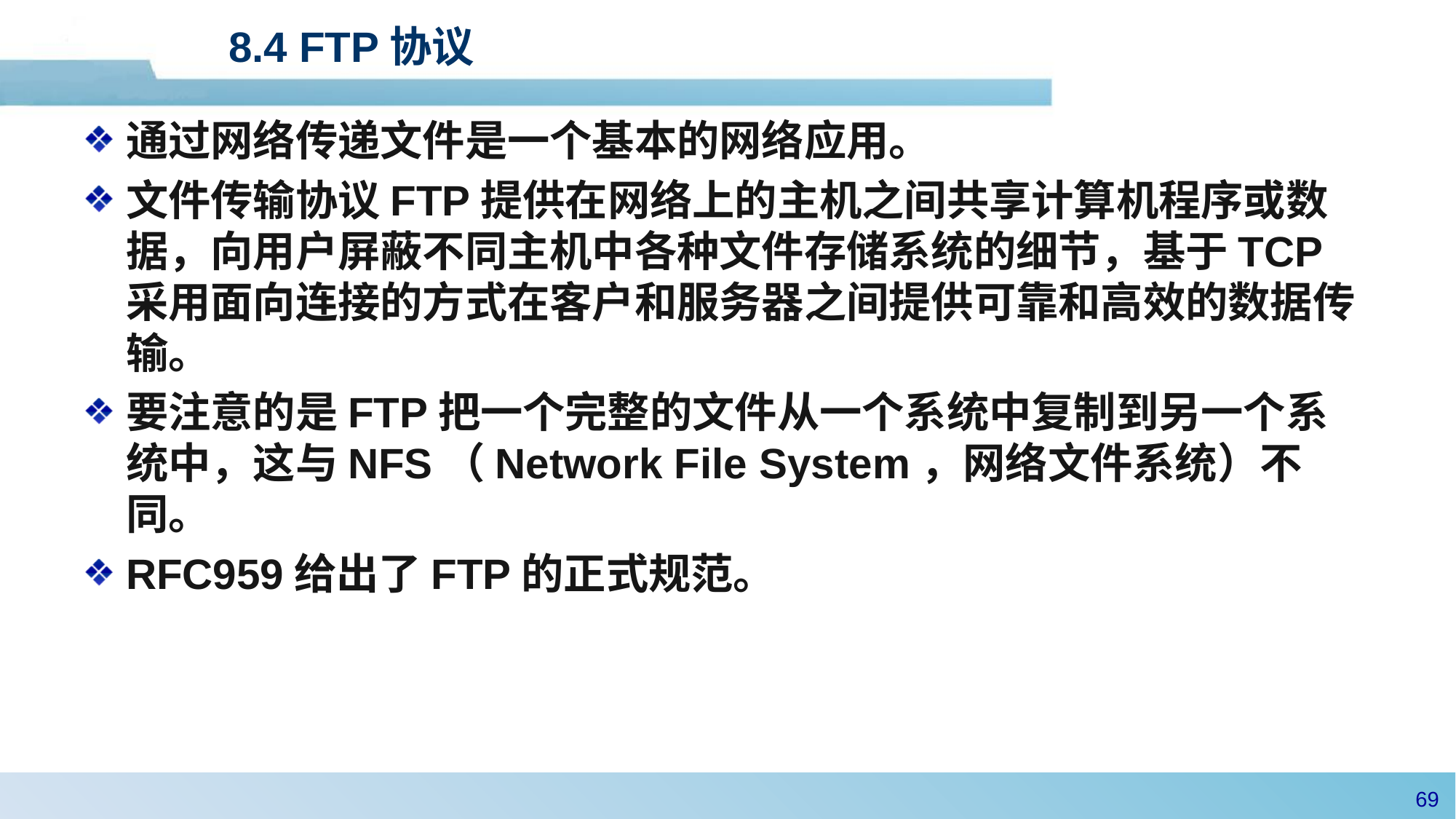

# 8.4 FTP协议
通过网络传递文件是一个基本的网络应用。
文件传输协议FTP提供在网络上的主机之间共享计算机程序或数据，向用户屏蔽不同主机中各种文件存储系统的细节，基于TCP采用面向连接的方式在客户和服务器之间提供可靠和高效的数据传输。
要注意的是FTP把一个完整的文件从一个系统中复制到另一个系统中，这与NFS（Network File System，网络文件系统）不同。
RFC959给出了FTP的正式规范。
69